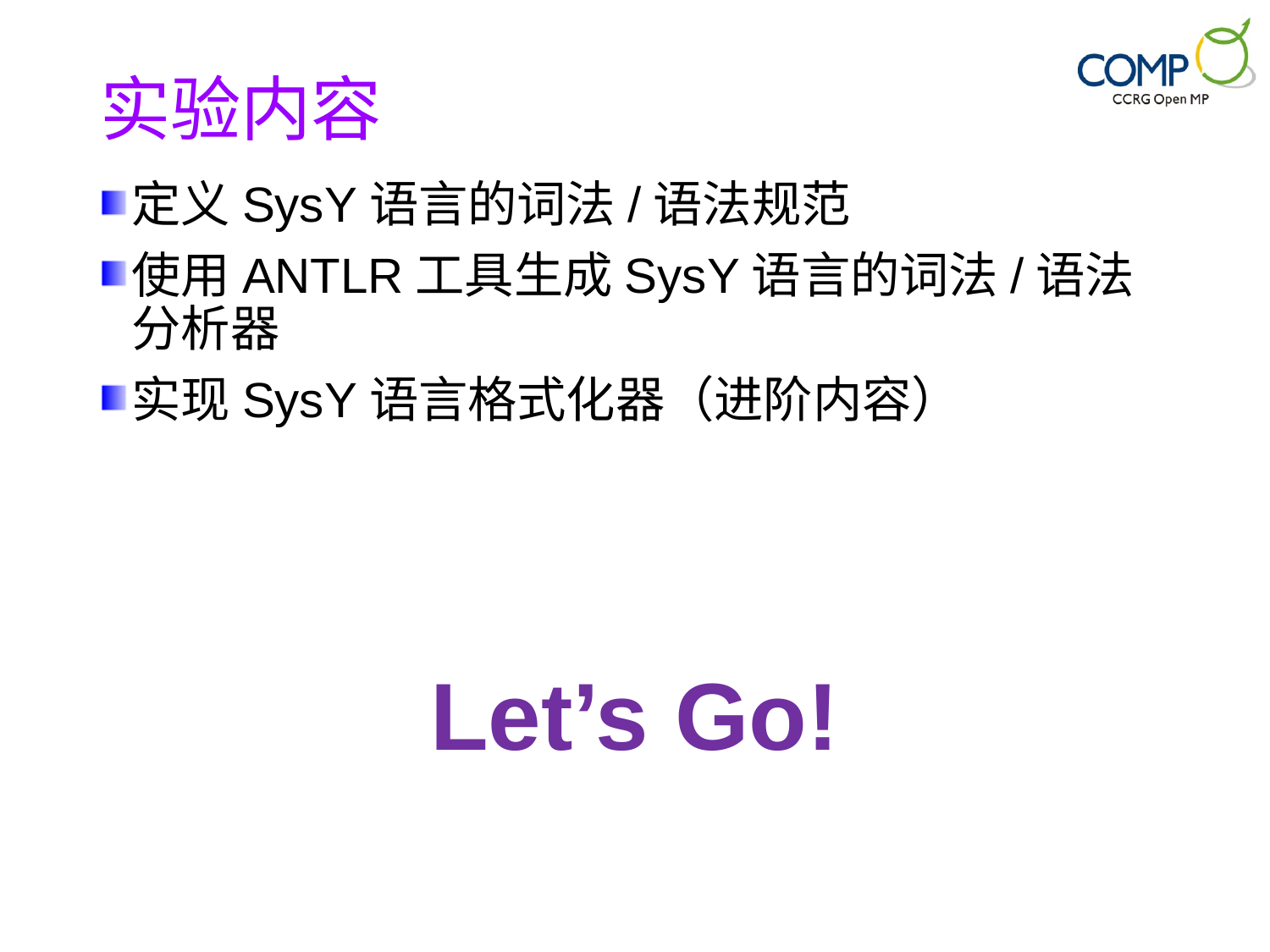

# 实验内容
定义SysY语言的词法/语法规范
使用ANTLR工具生成SysY语言的词法/语法分析器
实现SysY语言格式化器（进阶内容）
Let’s Go!